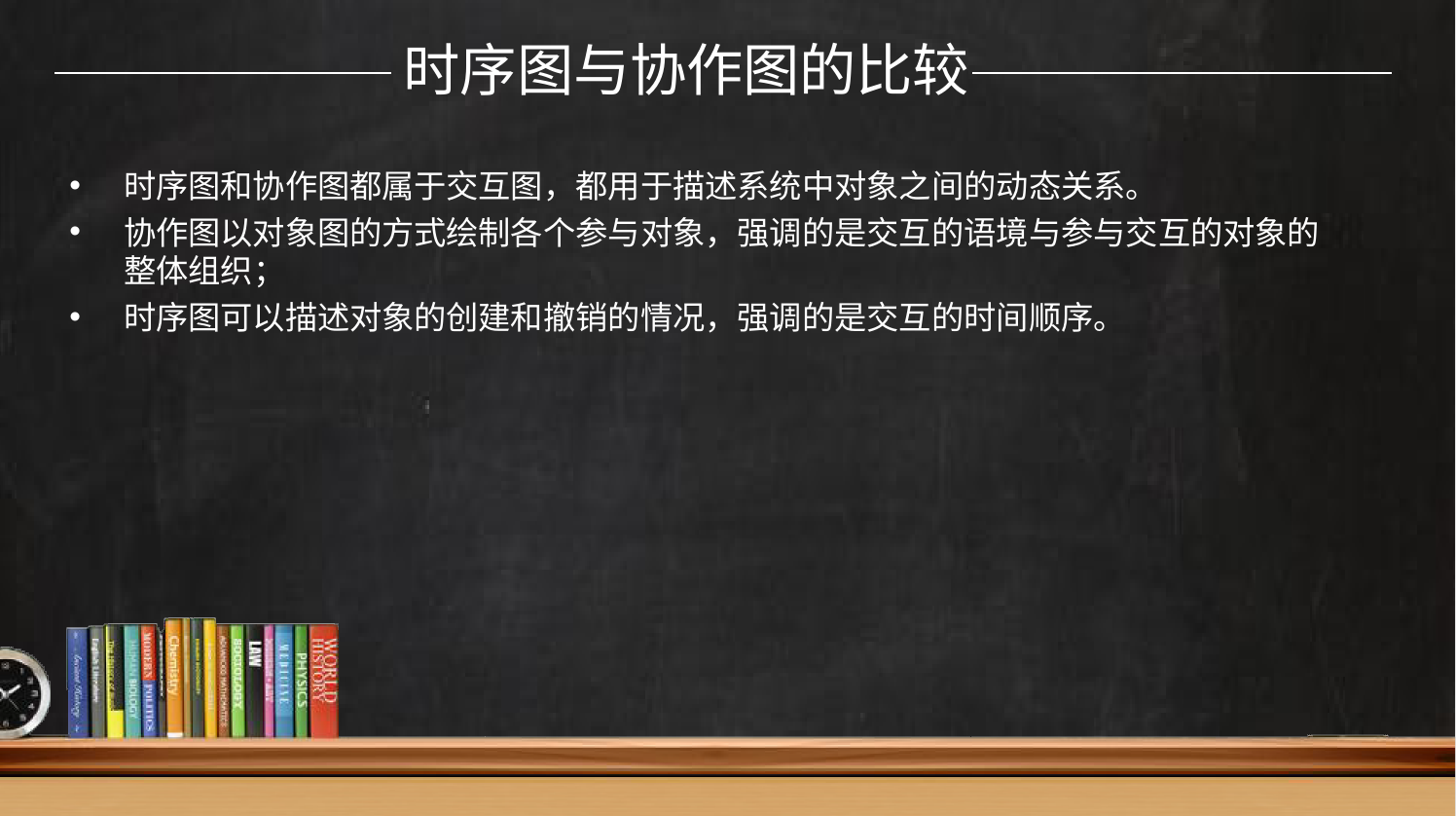

# 时序图与协作图的比较

时序图和协作图都属于交互图，都用于描述系统中对象之间的动态关系。
协作图以对象图的方式绘制各个参与对象，强调的是交互的语境与参与交互的对象的
整体组织；
时序图可以描述对象的创建和撤销的情况，强调的是交互的时间顺序。